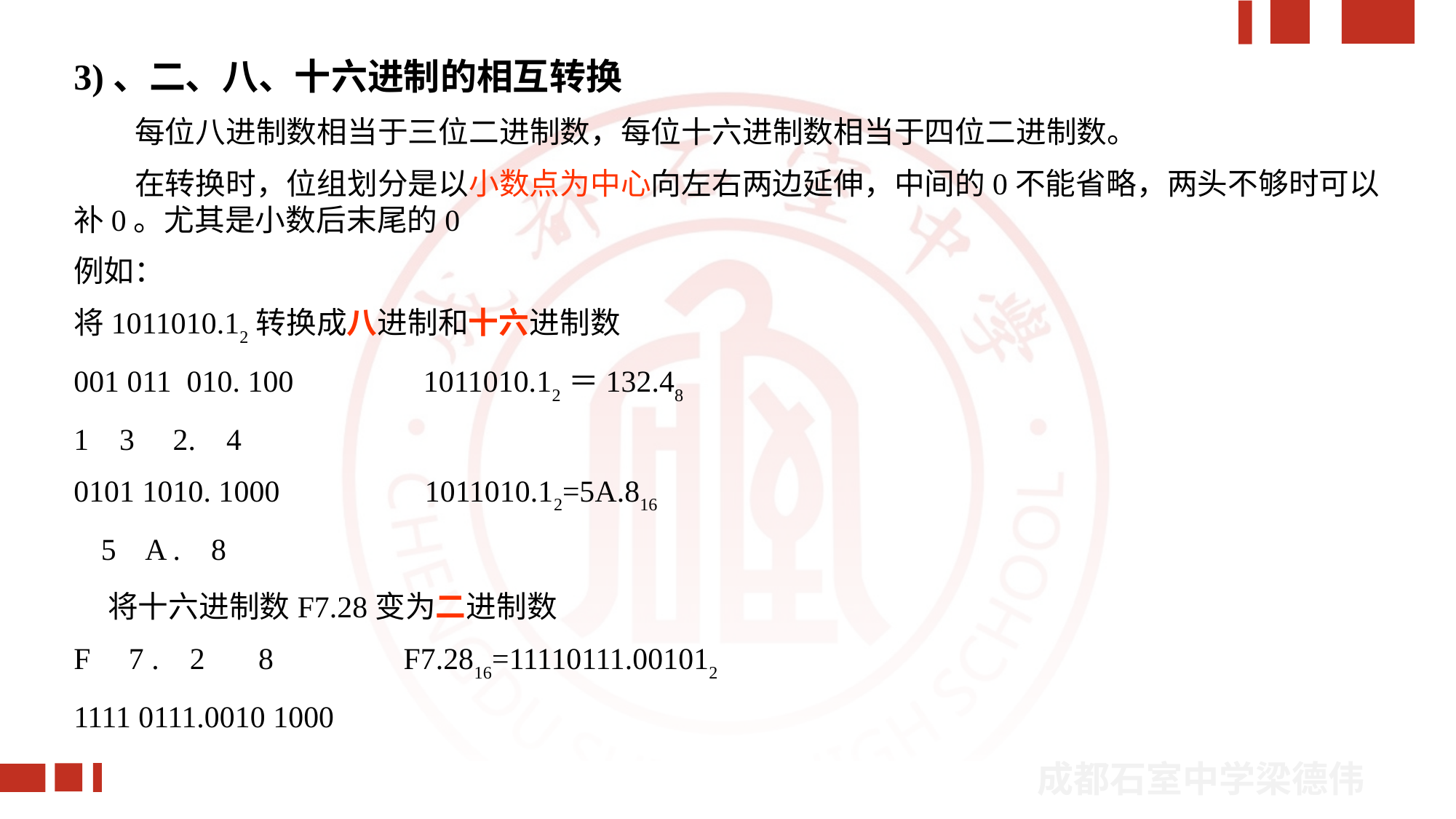

3)、二、八、十六进制的相互转换
        每位八进制数相当于三位二进制数，每位十六进制数相当于四位二进制数。
        在转换时，位组划分是以小数点为中心向左右两边延伸，中间的0不能省略，两头不够时可以补0。尤其是小数后末尾的0
例如：
将1011010.12转换成八进制和十六进制数
001 011  010. 100                 1011010.12＝132.48
1    3     2.    4
0101 1010. 1000                   1011010.12=5A.816
    5    A .    8
    将十六进制数F7.28变为二进制数
F     7 .    2       8                 F7.2816=11110111.001012
1111 0111.0010 1000